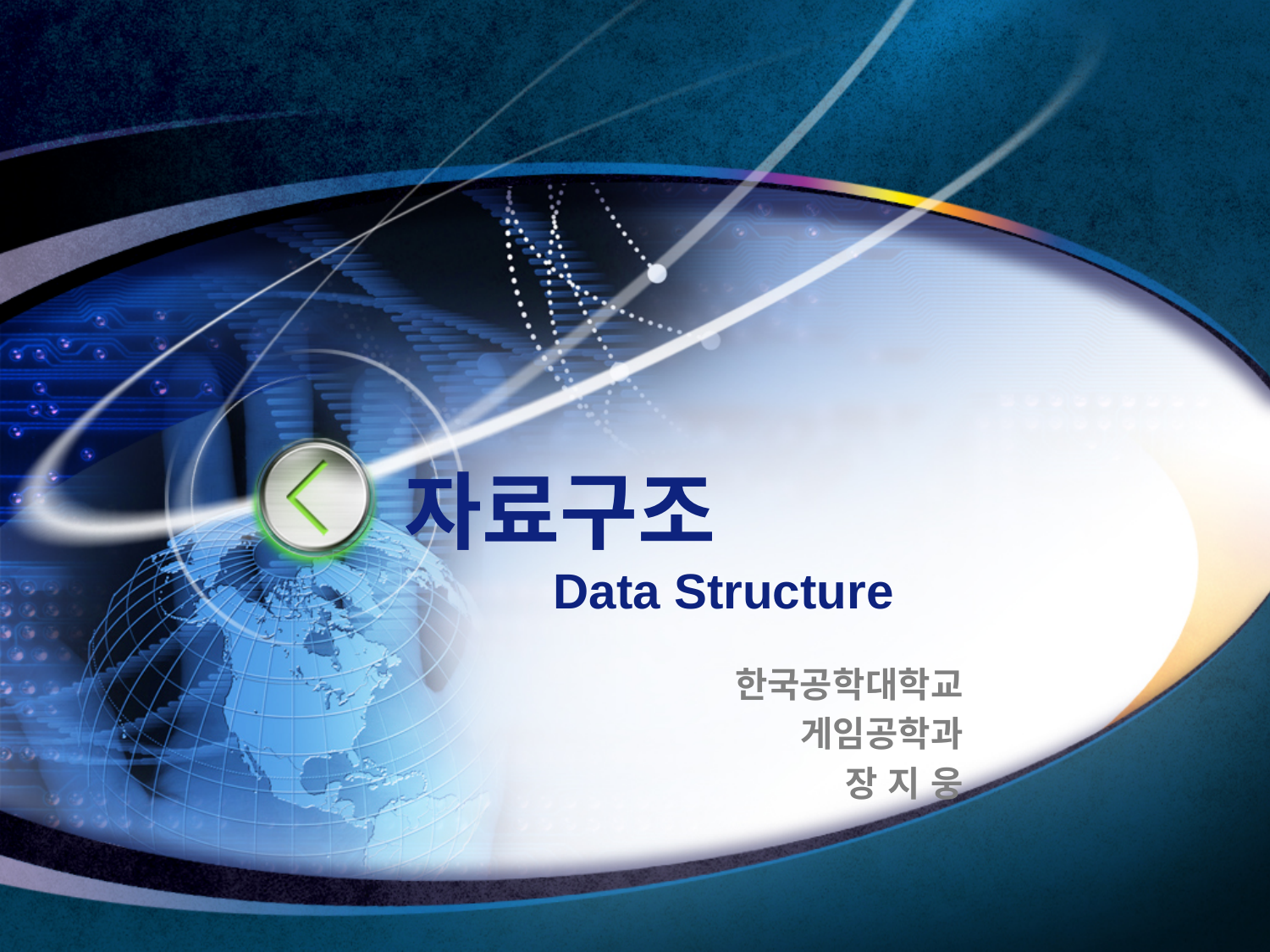

# 자료구조 Data Structure
한국공학대학교
게임공학과
장 지 웅